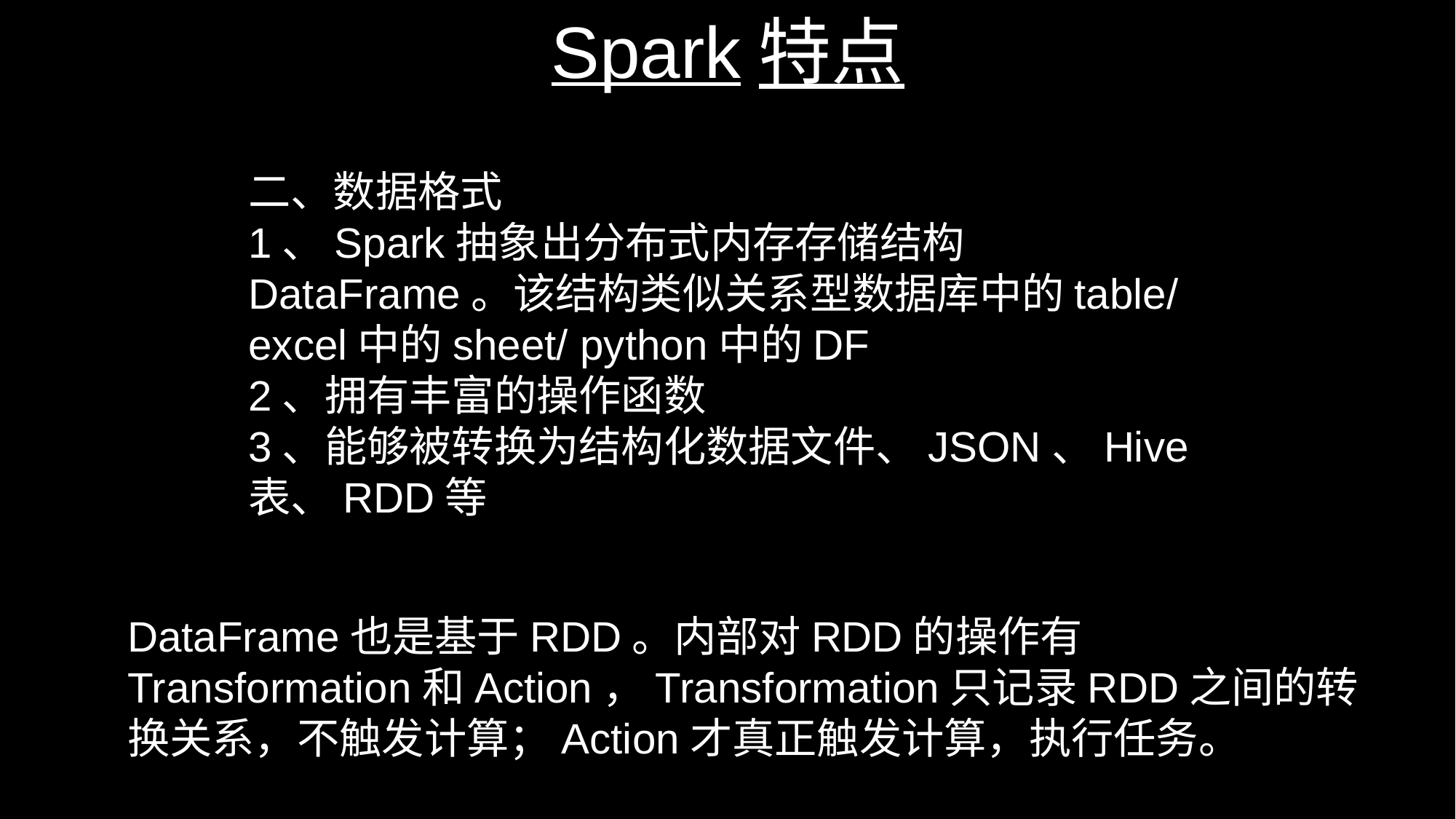

Spark特点
二、数据格式
1、Spark抽象出分布式内存存储结构DataFrame。该结构类似关系型数据库中的table/ excel中的sheet/ python中的DF
2、拥有丰富的操作函数
3、能够被转换为结构化数据文件、JSON、Hive表、RDD等

DataFrame也是基于RDD。内部对RDD的操作有Transformation和Action，Transformation只记录RDD之间的转换关系，不触发计算；Action才真正触发计算，执行任务。